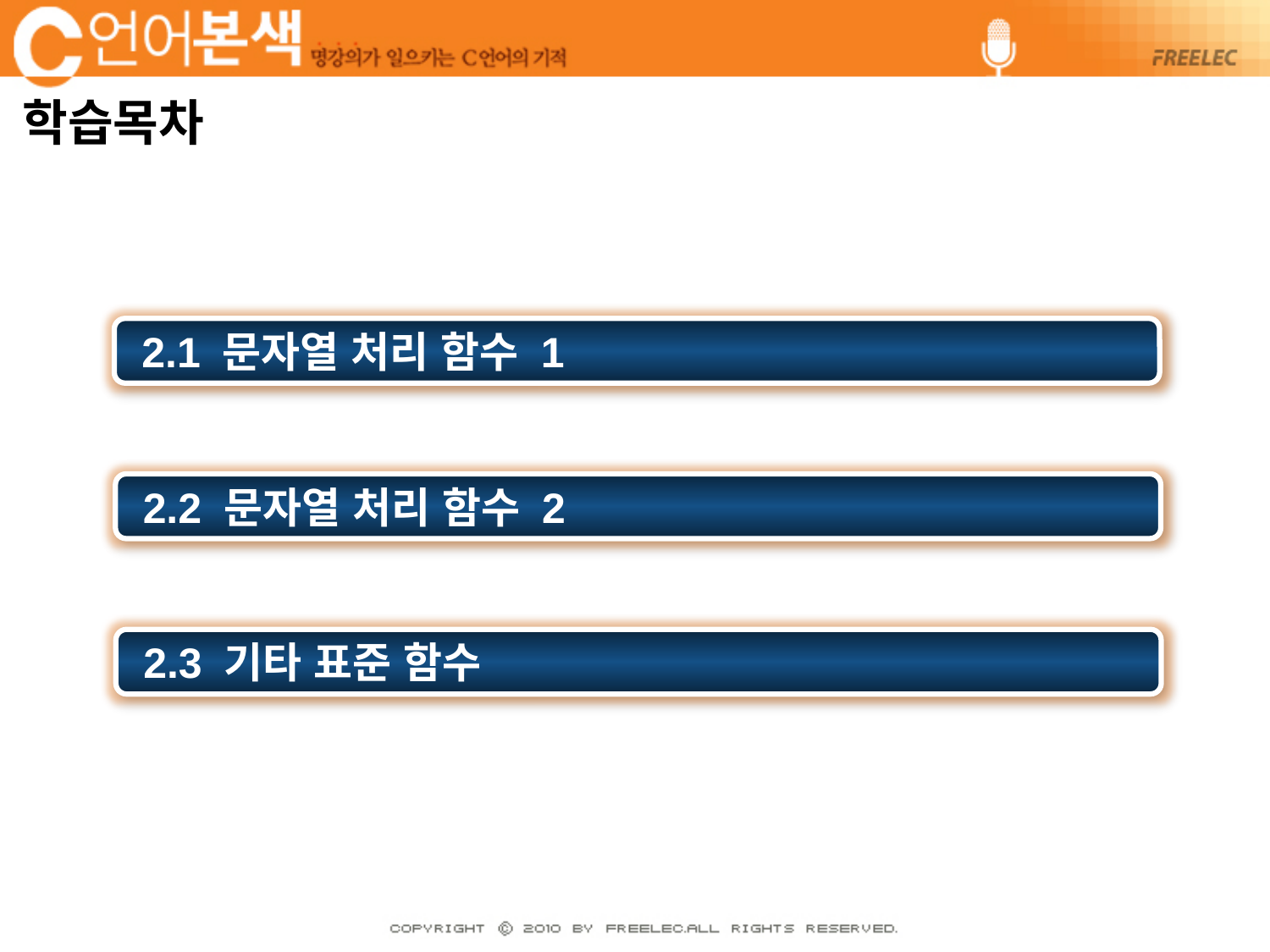

# 학습목차
 2.1 문자열 처리 함수 1
 2.2 문자열 처리 함수 2
 2.3 기타 표준 함수